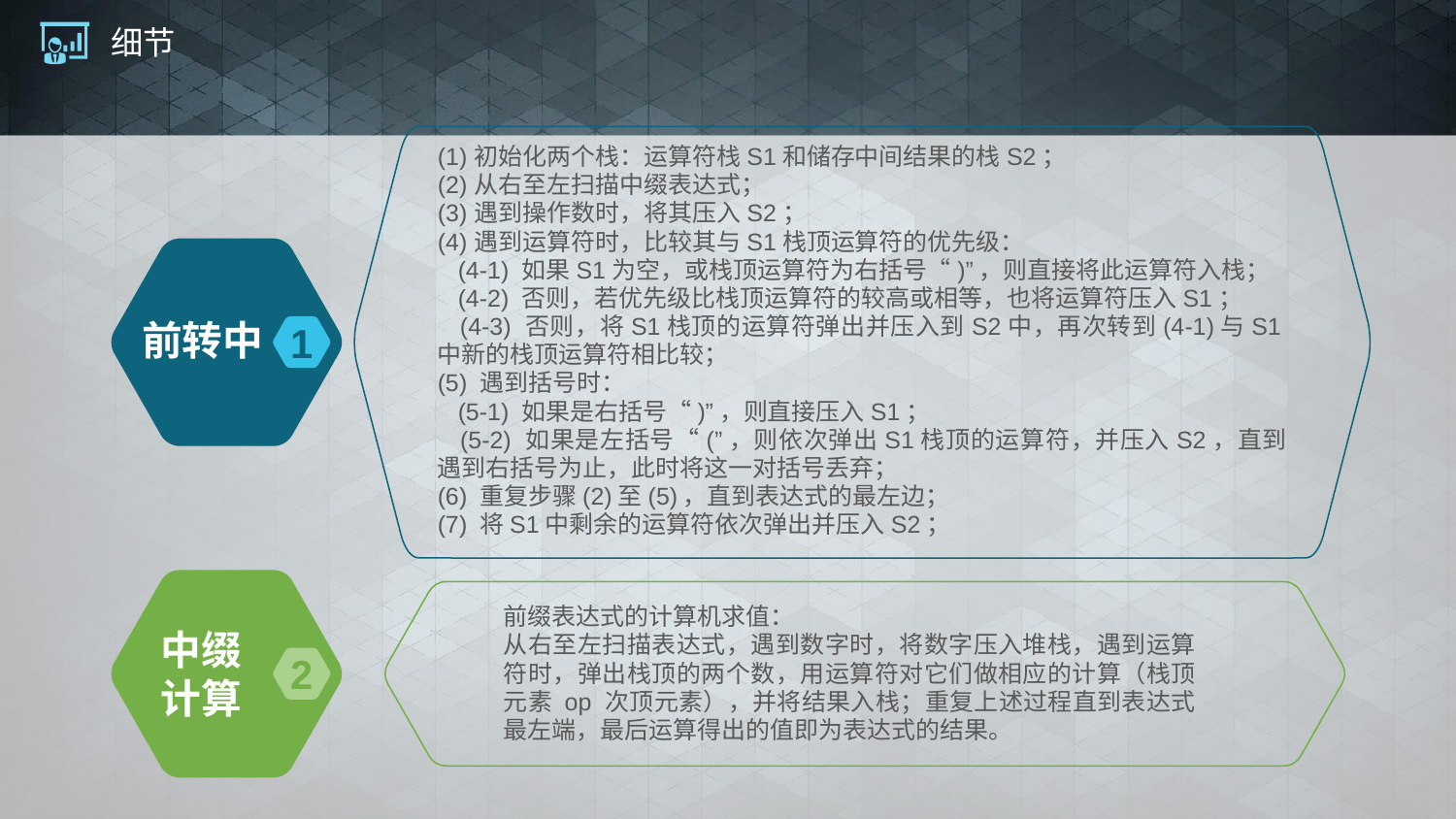

# 细节

初始化两个栈：运算符栈S1和储存中间结果的栈S2；
从右至左扫描中缀表达式；
遇到操作数时，将其压入S2；
遇到运算符时，比较其与S1栈顶运算符的优先级：
   (4-1) 如果S1为空，或栈顶运算符为右括号“)”，则直接将此运算符入栈；
   (4-2) 否则，若优先级比栈顶运算符的较高或相等，也将运算符压入S1；
   (4-3) 否则，将S1栈顶的运算符弹出并压入到S2中，再次转到(4-1)与S1中新的栈顶运算符相比较；
(5) 遇到括号时：
   (5-1) 如果是右括号“)”，则直接压入S1；
   (5-2) 如果是左括号“(”，则依次弹出S1栈顶的运算符，并压入S2，直到遇到右括号为止，此时将这一对括号丢弃；
(6) 重复步骤(2)至(5)，直到表达式的最左边；
(7) 将S1中剩余的运算符依次弹出并压入S2；

前转中

1

前缀表达式的计算机求值：
从右至左扫描表达式，遇到数字时，将数字压入堆栈，遇到运算符时，弹出栈顶的两个数，用运算符对它们做相应的计算（栈顶元素 op 次顶元素），并将结果入栈；重复上述过程直到表达式最左端，最后运算得出的值即为表达式的结果。
中缀
计算

2